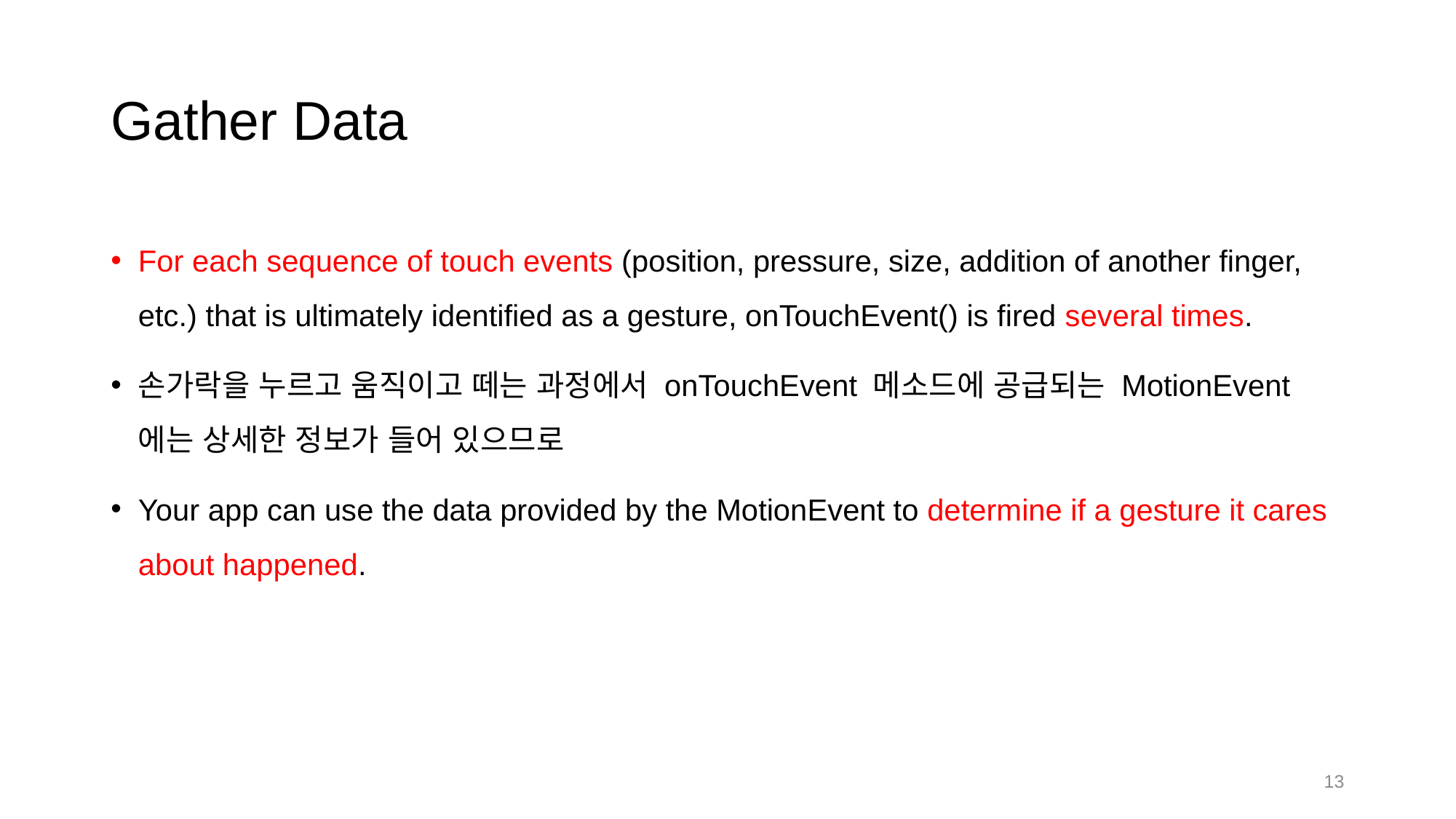

# Gather Data
For each sequence of touch events (position, pressure, size, addition of another finger, etc.) that is ultimately identified as a gesture, onTouchEvent() is fired several times.
손가락을 누르고 움직이고 떼는 과정에서 onTouchEvent 메소드에 공급되는 MotionEvent에는 상세한 정보가 들어 있으므로
Your app can use the data provided by the MotionEvent to determine if a gesture it cares about happened.
13